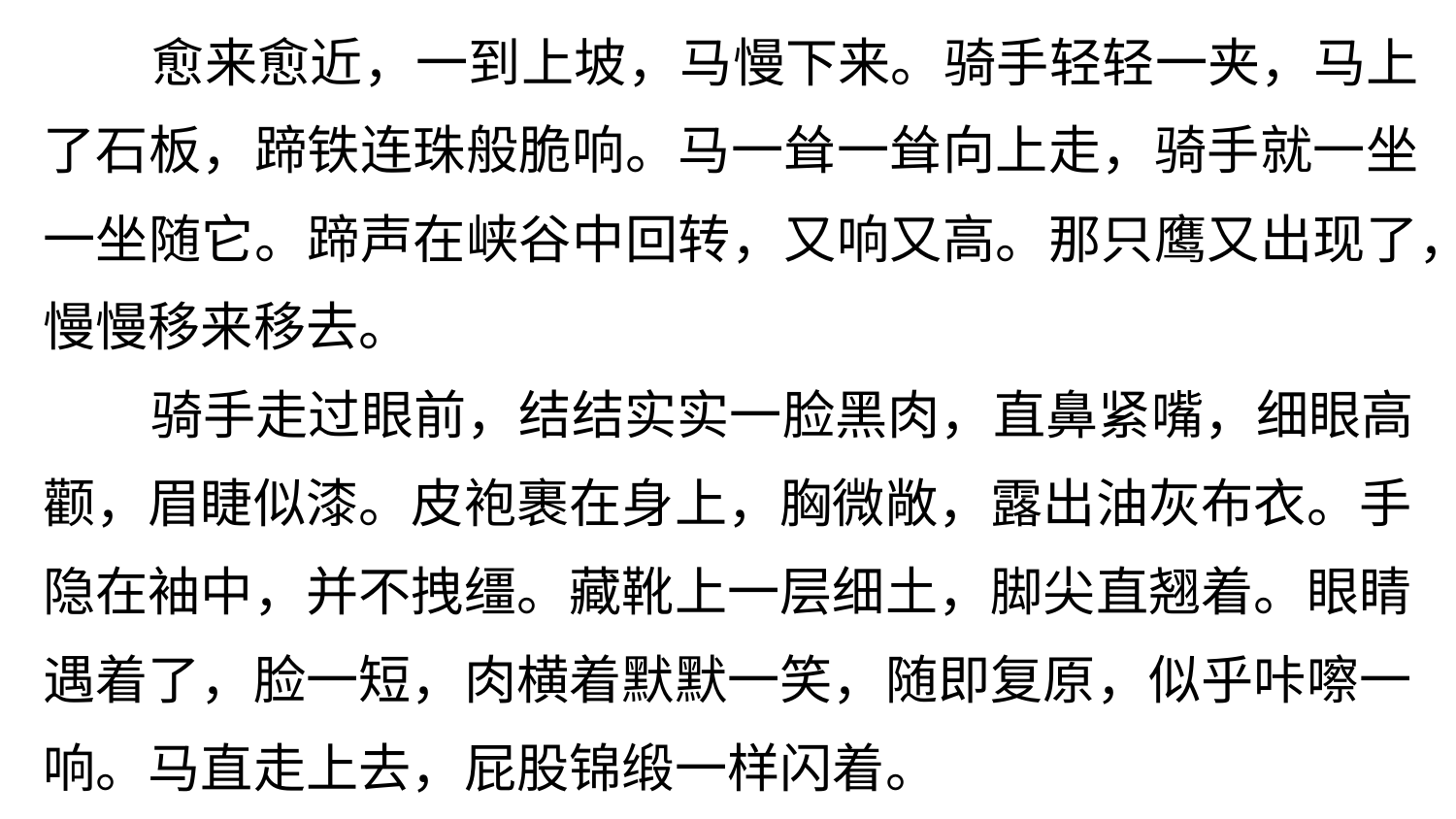

愈来愈近，一到上坡，马慢下来。骑手轻轻一夹，马上了石板，蹄铁连珠般脆响。马一耸一耸向上走，骑手就一坐一坐随它。蹄声在峡谷中回转，又响又高。那只鹰又出现了，慢慢移来移去。
        骑手走过眼前，结结实实一脸黑肉，直鼻紧嘴，细眼高颧，眉睫似漆。皮袍裹在身上，胸微敞，露出油灰布衣。手隐在袖中，并不拽缰。藏靴上一层细土，脚尖直翘着。眼睛遇着了，脸一短，肉横着默默一笑，随即复原，似乎咔嚓一响。马直走上去，屁股锦缎一样闪着。